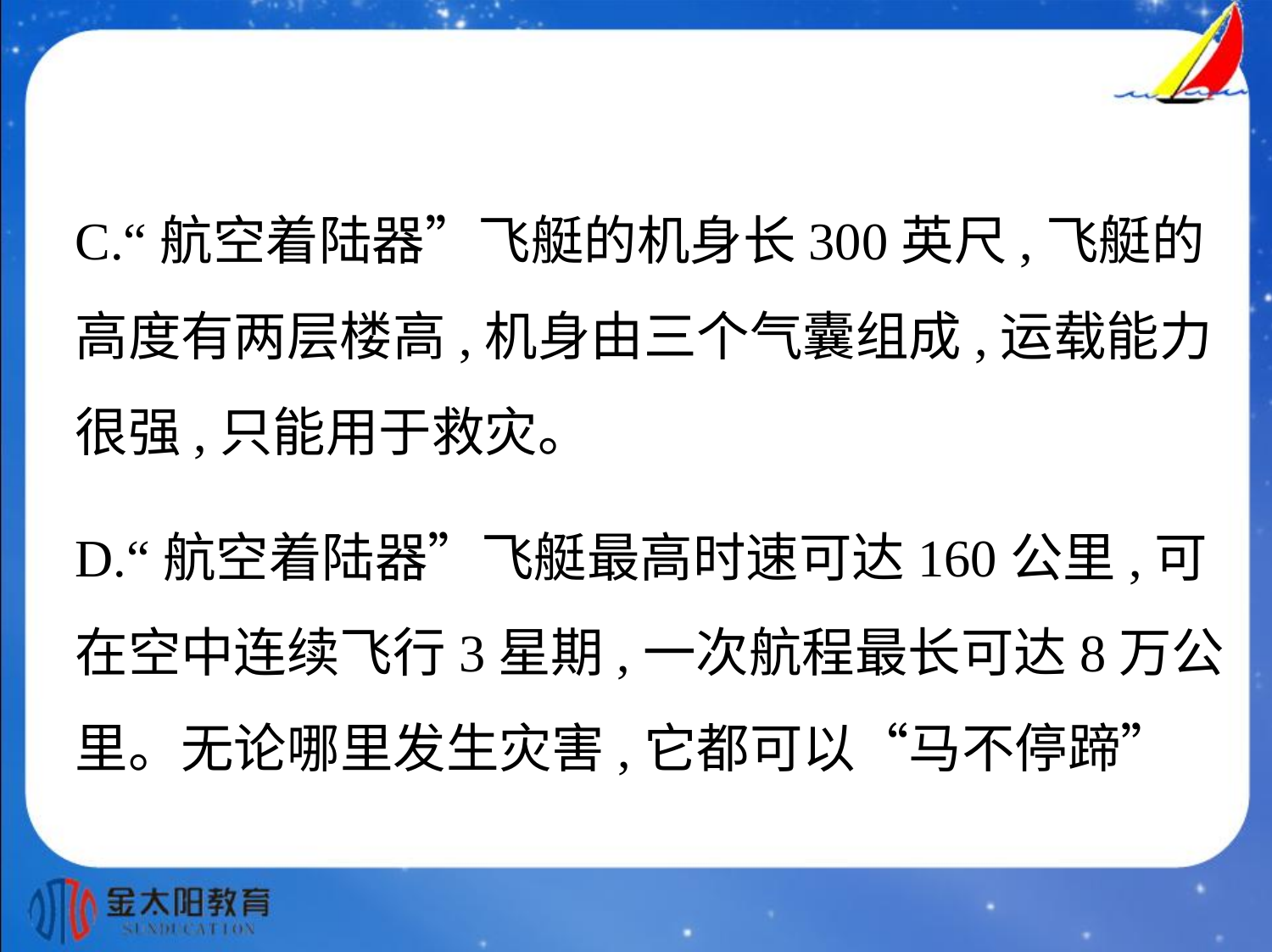

C.“航空着陆器”飞艇的机身长300英尺,飞艇的
高度有两层楼高,机身由三个气囊组成,运载能力
很强,只能用于救灾。
D.“航空着陆器”飞艇最高时速可达160公里,可
在空中连续飞行3星期,一次航程最长可达8万公
里。无论哪里发生灾害,它都可以“马不停蹄”